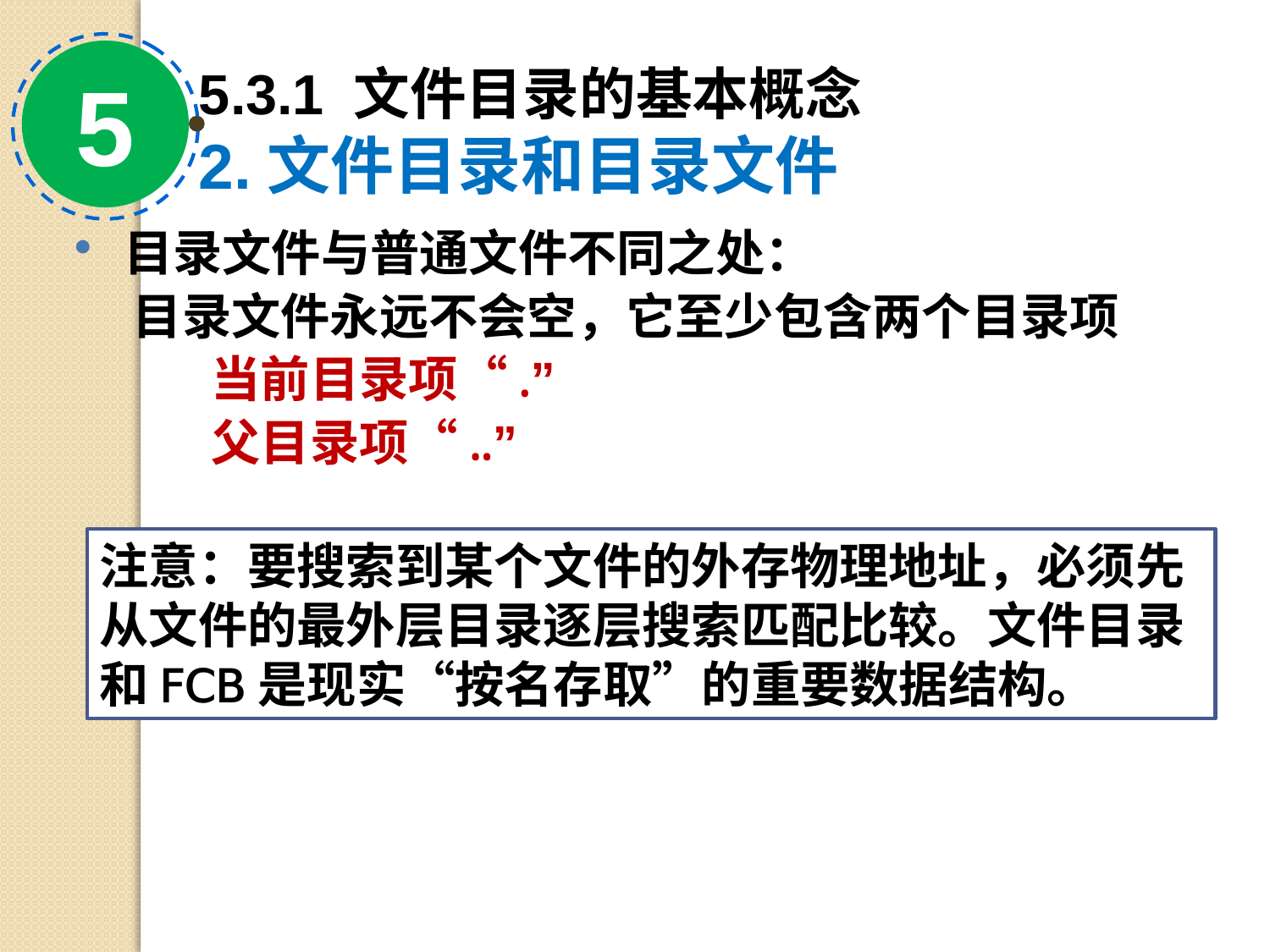

5
5.3.1 文件目录的基本概念
2.文件目录和目录文件

目录文件与普通文件不同之处：
    目录文件永远不会空，它至少包含两个目录项
           当前目录项“.”
           父目录项“..”

注意：要搜索到某个文件的外存物理地址，必须先从文件的最外层目录逐层搜索匹配比较。文件目录和FCB是现实“按名存取”的重要数据结构。